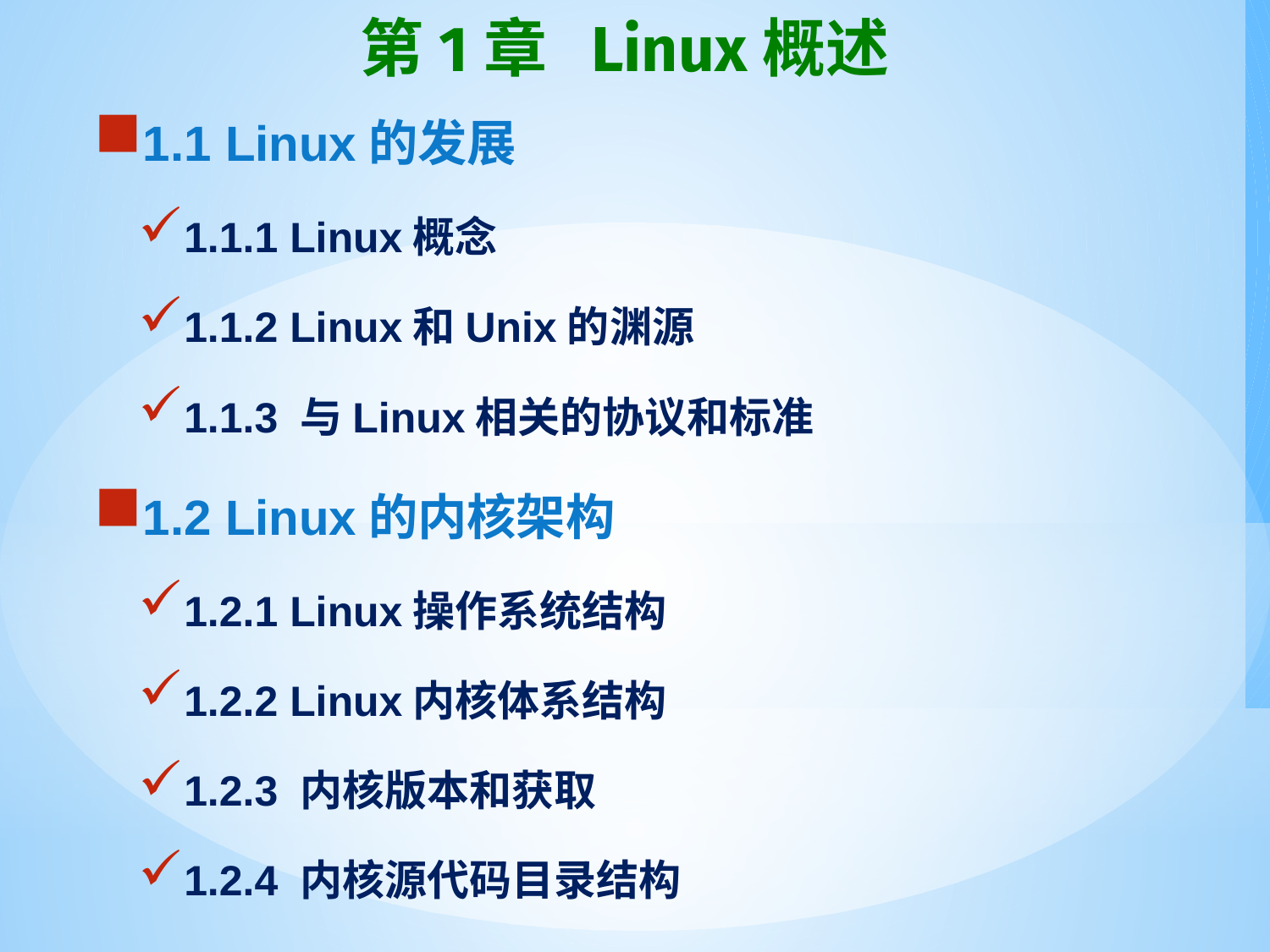

# 第1章  Linux概述
1.1 Linux的发展
1.1.1 Linux概念
1.1.2 Linux和Unix的渊源
1.1.3 与Linux相关的协议和标准
1.2 Linux的内核架构
1.2.1 Linux操作系统结构
1.2.2 Linux内核体系结构
1.2.3 内核版本和获取
1.2.4 内核源代码目录结构